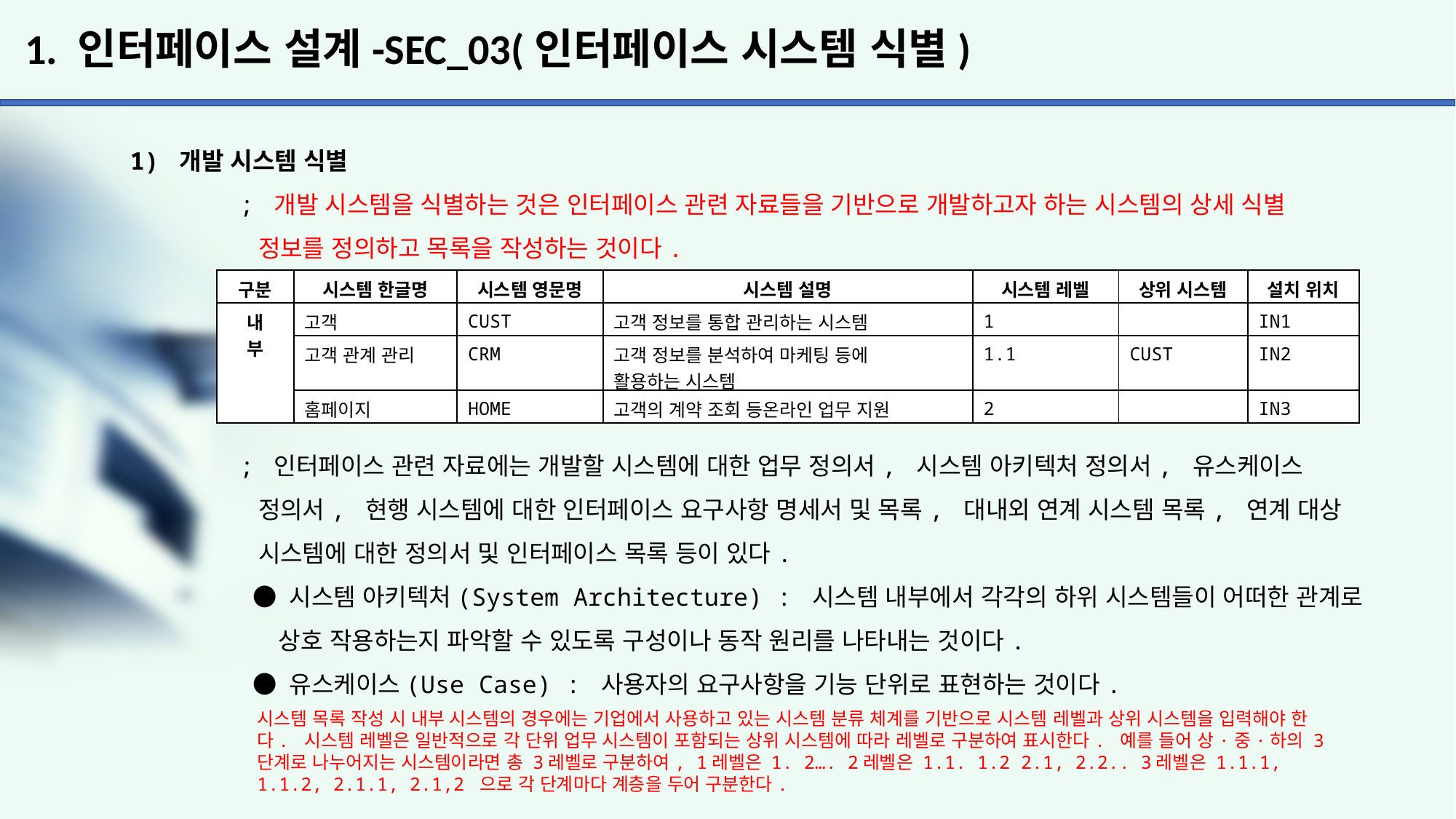

# 1. 인터페이스 설계-SEC_03(인터페이스 시스템 식별)
1) 개발 시스템 식별
	; 개발 시스템을 식별하는 것은 인터페이스 관련 자료들을 기반으로 개발하고자 하는 시스템의 상세 식별
	  정보를 정의하고 목록을 작성하는 것이다.

	; 인터페이스 관련 자료에는 개발할 시스템에 대한 업무 정의서, 시스템 아키텍처 정의서, 유스케이스
	  정의서, 현행 시스템에 대한 인터페이스 요구사항 명세서 및 목록, 대내외 연계 시스템 목록, 연계 대상
	  시스템에 대한 정의서 및 인터페이스 목록 등이 있다.
	  ● 시스템 아키텍처(System Architecture) : 시스템 내부에서 각각의 하위 시스템들이 어떠한 관계로
	     상호 작용하는지 파악할 수 있도록 구성이나 동작 원리를 나타내는 것이다.
	  ● 유스케이스(Use Case) : 사용자의 요구사항을 기능 단위로 표현하는 것이다.
| 구분 | 시스템 한글명 | 시스템 영문명 | 시스템 설명 | 시스템 레벨 | 상위 시스템 | 설치 위치 |
| --- | --- | --- | --- | --- | --- | --- |
| 내 부 | 고객 | CUST | 고객 정보를 통합 관리하는 시스템 | 1 |  | IN1 |
|  | 고객 관계 관리 | CRM | 고객 정보를 분석하여 마케팅 등에 활용하는 시스템 | 1.1 | CUST | IN2 |
|  | 홈페이지 | HOME | 고객의 계약 조회 등온라인 업무 지원 | 2 |  | IN3 |
시스템 목록 작성 시 내부 시스템의 경우에는 기업에서 사용하고 있는 시스템 분류 체계를 기반으로 시스템 레벨과 상위 시스템을 입력해야 한다. 시스템 레벨은 일반적으로 각 단위 업무 시스템이 포함되는 상위 시스템에 따라 레벨로 구분하여 표시한다. 예를 들어 상·중·하의 3단계로 나누어지는 시스템이라면 총 3레벨로 구분하여, 1레벨은 1. 2…. 2레벨은 1.1. 1.2 2.1, 2.2.. 3레벨은 1.1.1, 1.1.2, 2.1.1, 2.1,2 으로 각 단계마다 계층을 두어 구분한다.